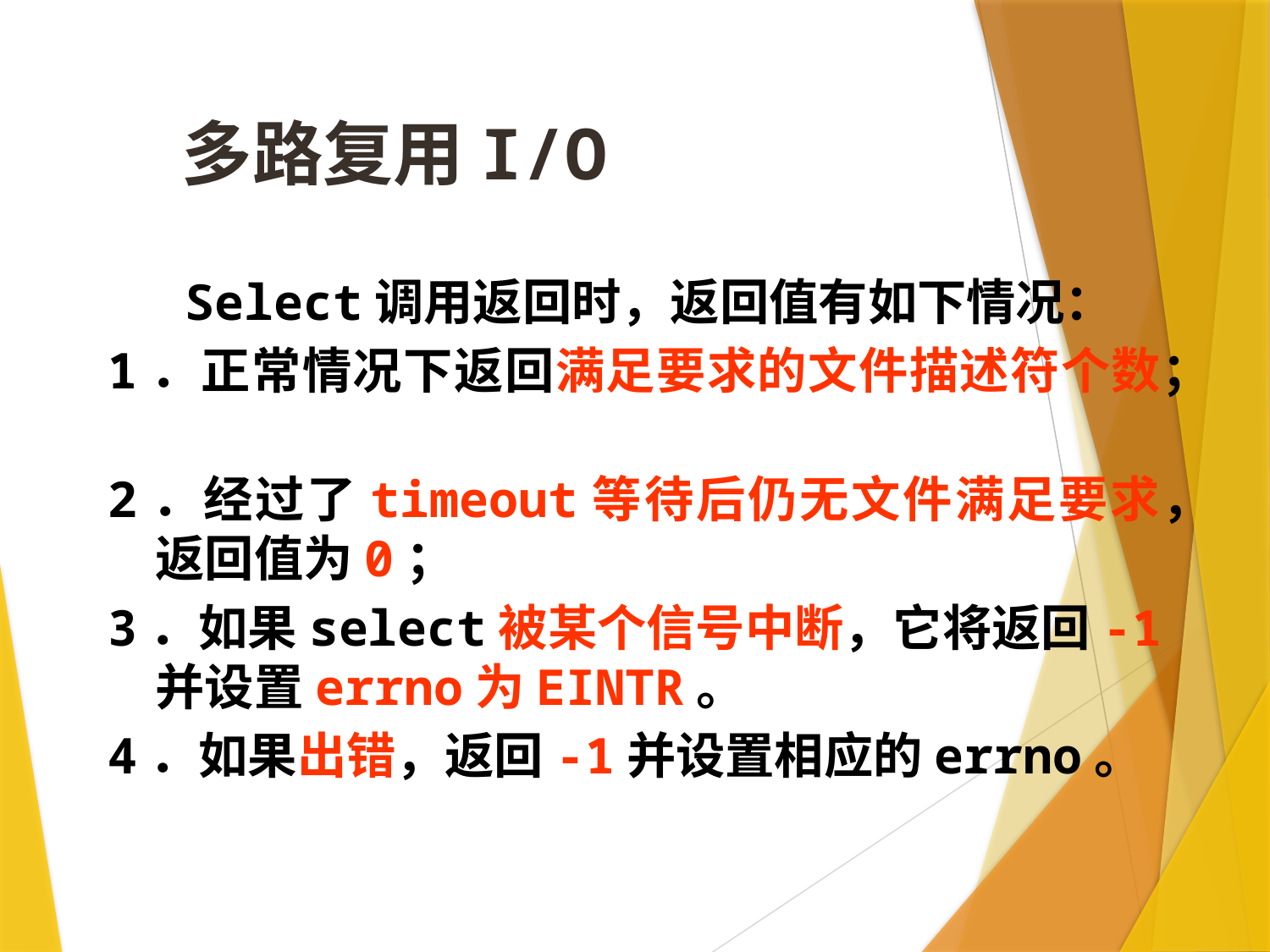

多路复用I/O
	 Select调用返回时，返回值有如下情况：
1．正常情况下返回满足要求的文件描述符个数；
2．经过了timeout等待后仍无文件满足要求，返回值为0；
3．如果select被某个信号中断，它将返回-1并设置errno为EINTR。
4．如果出错，返回-1并设置相应的errno。